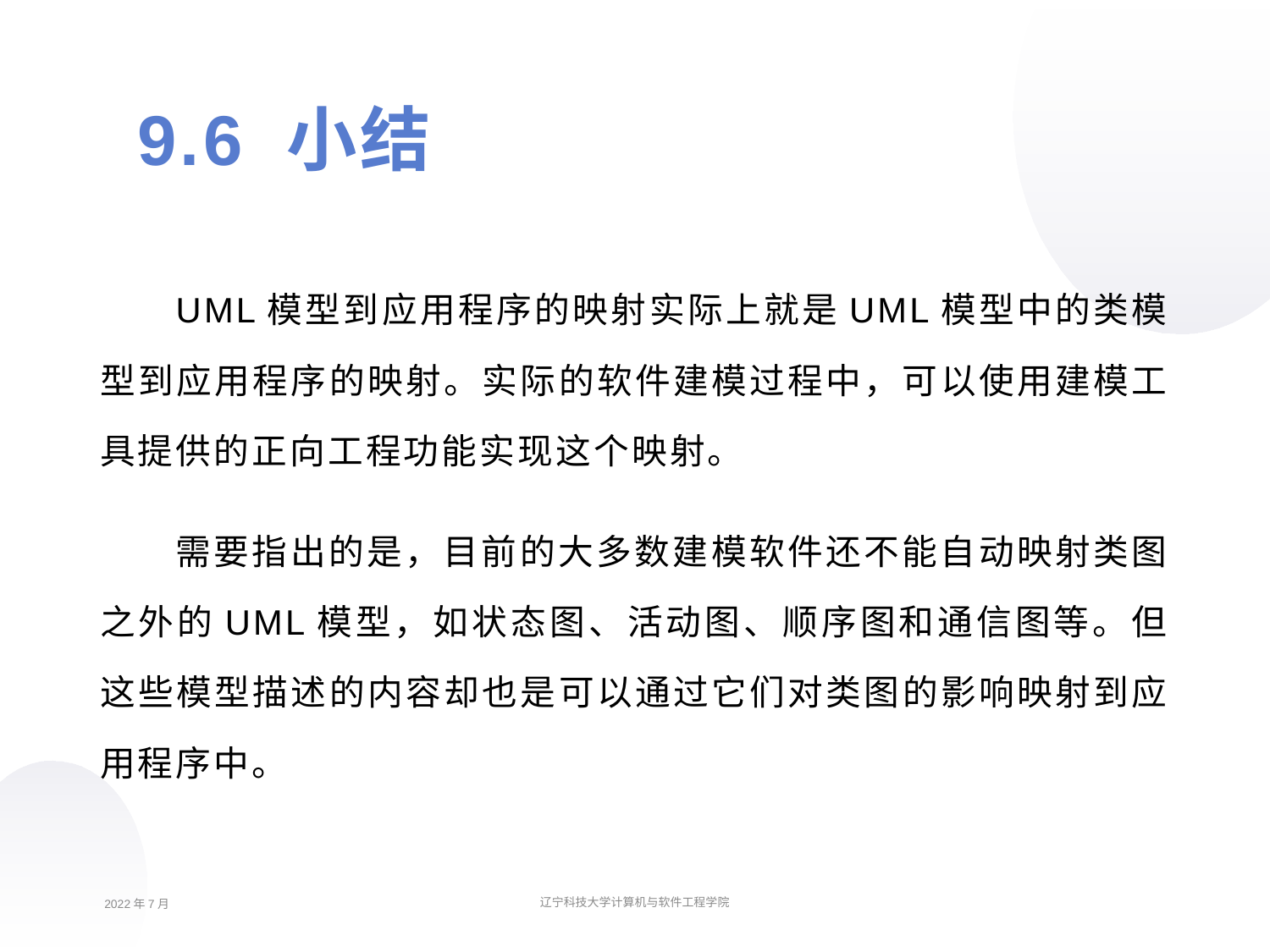

9.6 小结
UML模型到应用程序的映射实际上就是UML模型中的类模型到应用程序的映射。实际的软件建模过程中，可以使用建模工具提供的正向工程功能实现这个映射。
需要指出的是，目前的大多数建模软件还不能自动映射类图之外的UML模型，如状态图、活动图、顺序图和通信图等。但这些模型描述的内容却也是可以通过它们对类图的影响映射到应用程序中。

2022年7月
辽宁科技大学计算机与软件工程学院
105